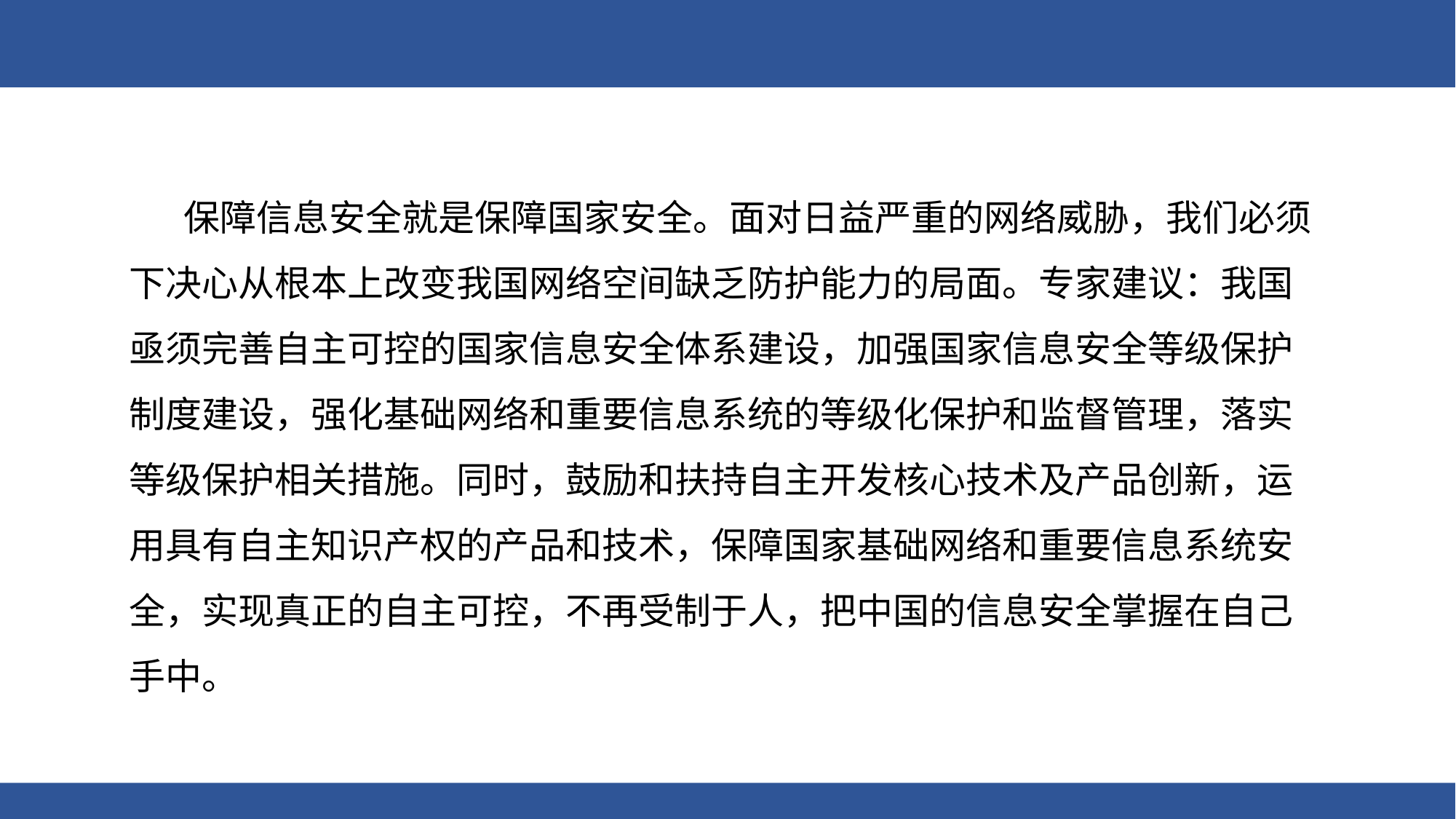

保障信息安全就是保障国家安全。面对日益严重的网络威胁，我们必须下决心从根本上改变我国网络空间缺乏防护能力的局面。专家建议：我国亟须完善自主可控的国家信息安全体系建设，加强国家信息安全等级保护制度建设，强化基础网络和重要信息系统的等级化保护和监督管理，落实等级保护相关措施。同时，鼓励和扶持自主开发核心技术及产品创新，运用具有自主知识产权的产品和技术，保障国家基础网络和重要信息系统安全，实现真正的自主可控，不再受制于人，把中国的信息安全掌握在自己手中。